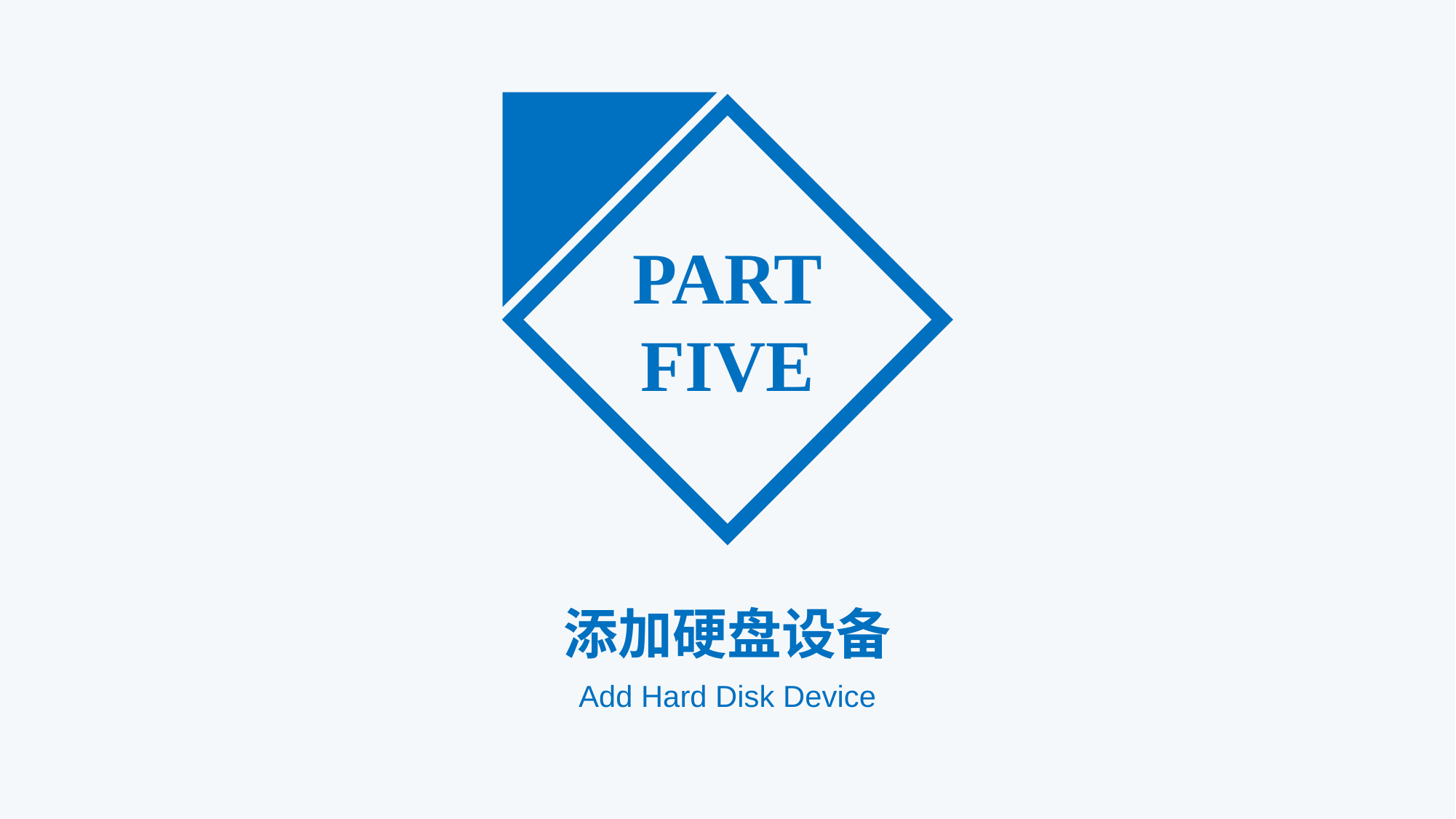

PART
FIVE
添加硬盘设备
Add Hard Disk Device